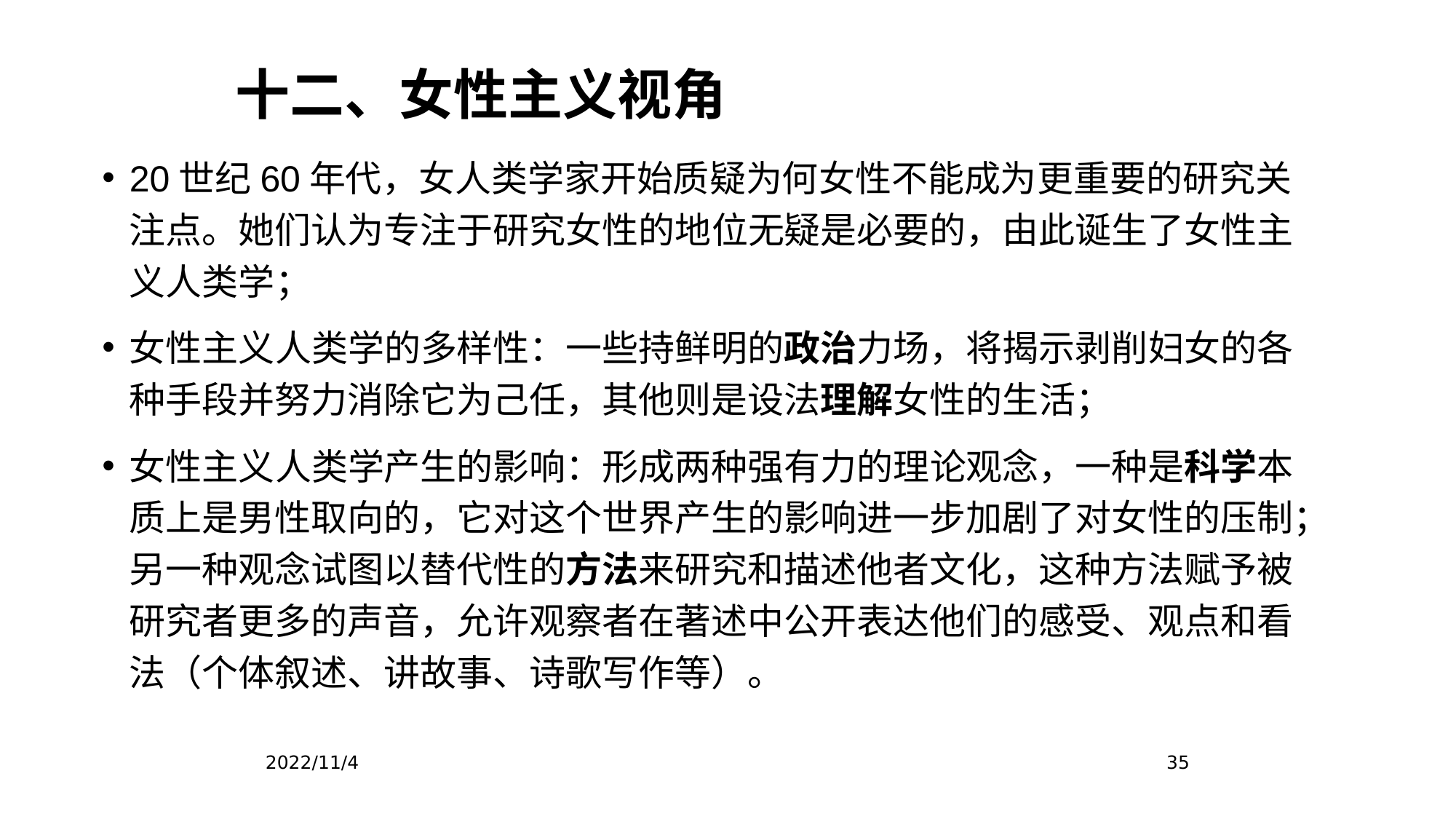

十二、女性主义视角
20世纪60年代，女人类学家开始质疑为何女性不能成为更重要的研究关注点。她们认为专注于研究女性的地位无疑是必要的，由此诞生了女性主义人类学；
女性主义人类学的多样性：一些持鲜明的政治力场，将揭示剥削妇女的各种手段并努力消除它为己任，其他则是设法理解女性的生活；
女性主义人类学产生的影响：形成两种强有力的理论观念，一种是科学本质上是男性取向的，它对这个世界产生的影响进一步加剧了对女性的压制；另一种观念试图以替代性的方法来研究和描述他者文化，这种方法赋予被研究者更多的声音，允许观察者在著述中公开表达他们的感受、观点和看法（个体叙述、讲故事、诗歌写作等）。

2022/11/4
35